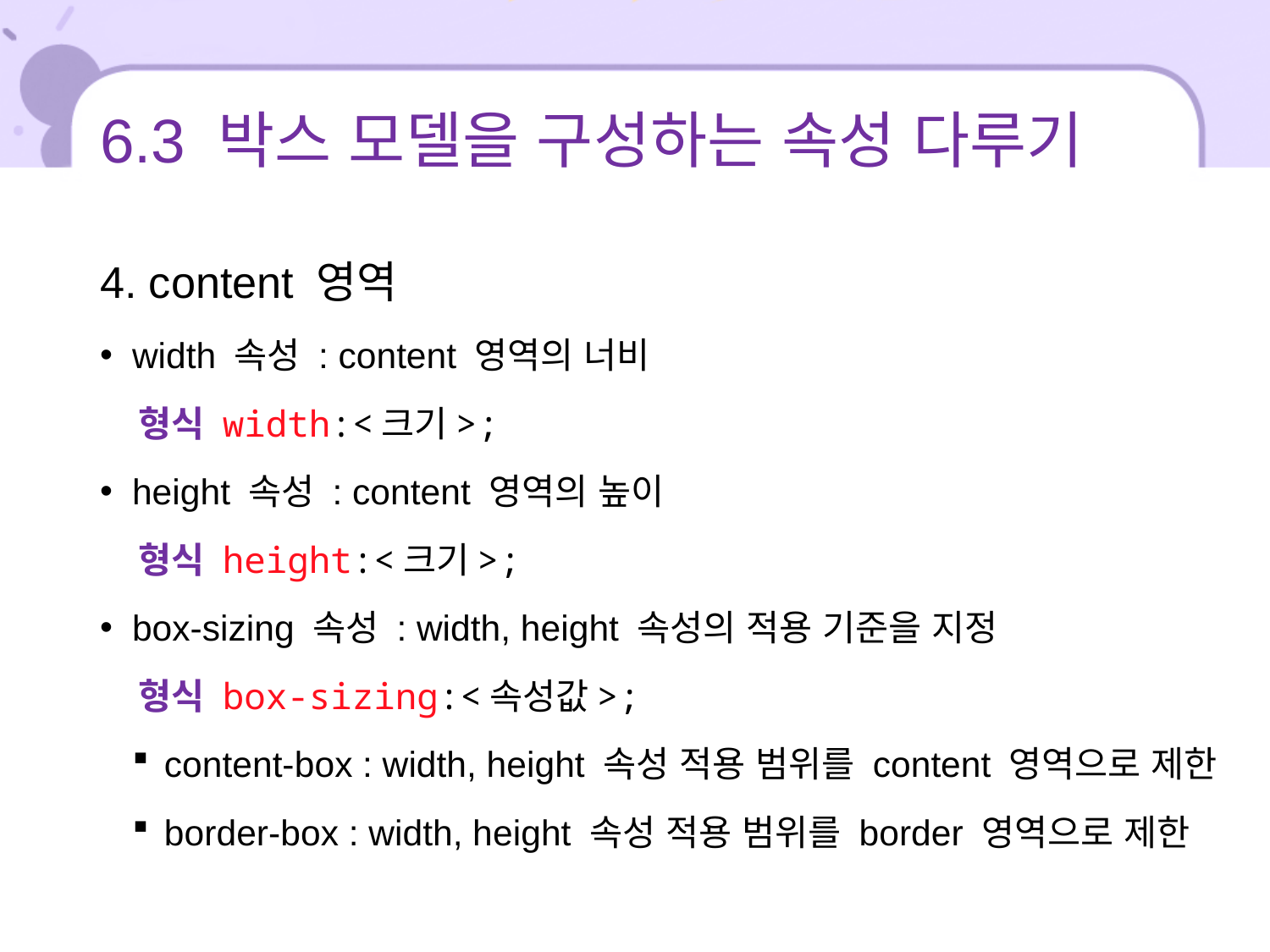

# 6.3 박스 모델을 구성하는 속성 다루기
4. content 영역
width 속성 : content 영역의 너비
   형식 width:<크기>;
height 속성 : content 영역의 높이
   형식 height:<크기>;
box-sizing 속성 : width, height 속성의 적용 기준을 지정
   형식 box-sizing:<속성값>;
content-box : width, height 속성 적용 범위를 content 영역으로 제한
border-box : width, height 속성 적용 범위를 border 영역으로 제한